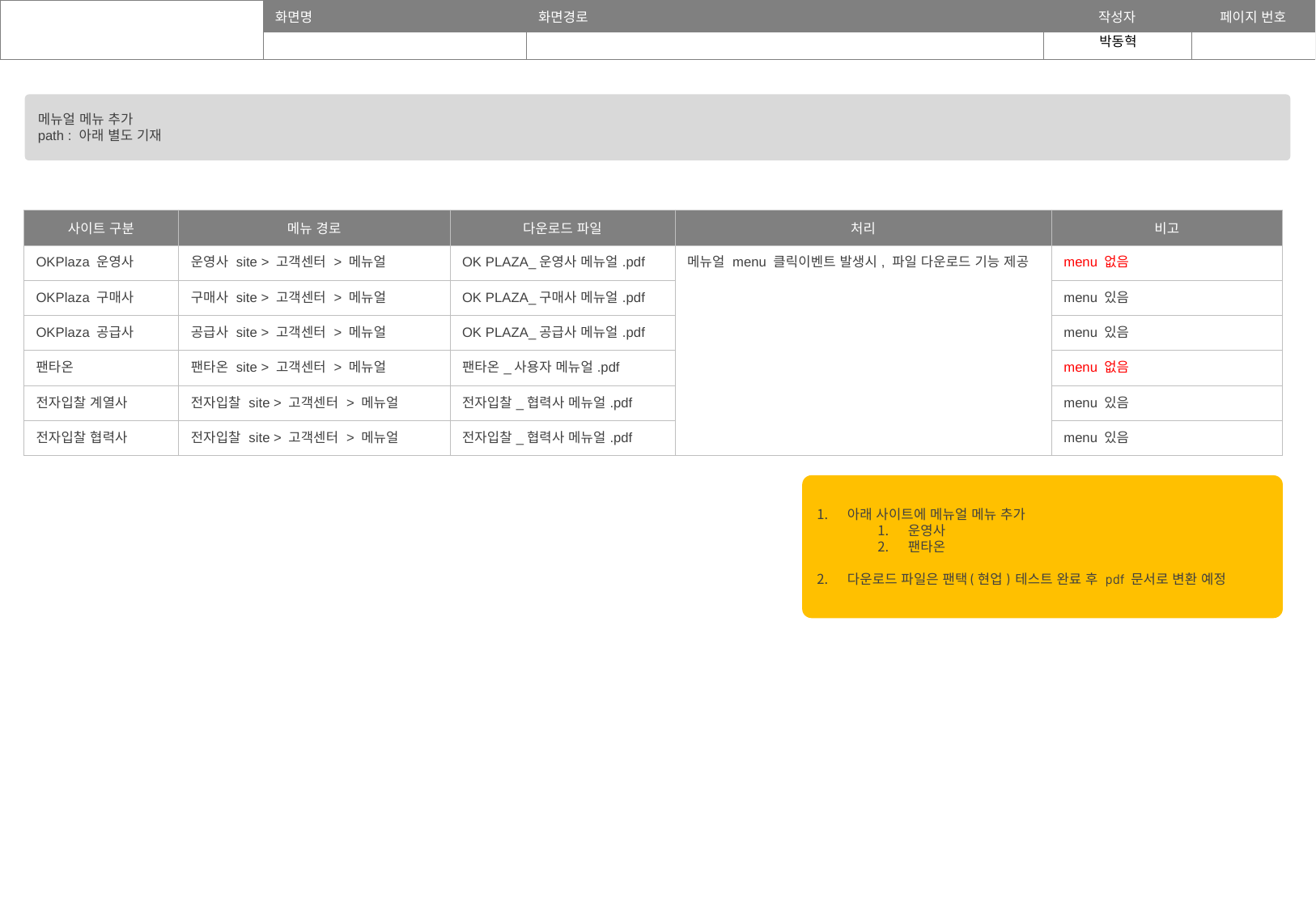

메뉴얼 메뉴 추가
path : 아래 별도 기재
| 사이트 구분 | 메뉴 경로 | 다운로드 파일 | 처리 | 비고 |
| --- | --- | --- | --- | --- |
| OKPlaza 운영사 | 운영사 site > 고객센터 > 메뉴얼 | OK PLAZA\_운영사 메뉴얼.pdf | 메뉴얼 menu 클릭이벤트 발생시, 파일 다운로드 기능 제공 | menu 없음 |
| OKPlaza 구매사 | 구매사 site > 고객센터 > 메뉴얼 | OK PLAZA\_구매사 메뉴얼.pdf |  | menu 있음 |
| OKPlaza 공급사 | 공급사 site > 고객센터 > 메뉴얼 | OK PLAZA\_공급사 메뉴얼.pdf |  | menu 있음 |
| 팬타온 | 팬타온 site > 고객센터 > 메뉴얼 | 팬타온\_사용자 메뉴얼.pdf |  | menu 없음 |
| 전자입찰 계열사 | 전자입찰 site > 고객센터 > 메뉴얼 | 전자입찰\_협력사 메뉴얼.pdf |  | menu 있음 |
| 전자입찰 협력사 | 전자입찰 site > 고객센터 > 메뉴얼 | 전자입찰\_협력사 메뉴얼.pdf |  | menu 있음 |
아래 사이트에 메뉴얼 메뉴 추가
운영사
팬타온

다운로드 파일은 팬택(현업) 테스트 완료 후 pdf 문서로 변환 예정